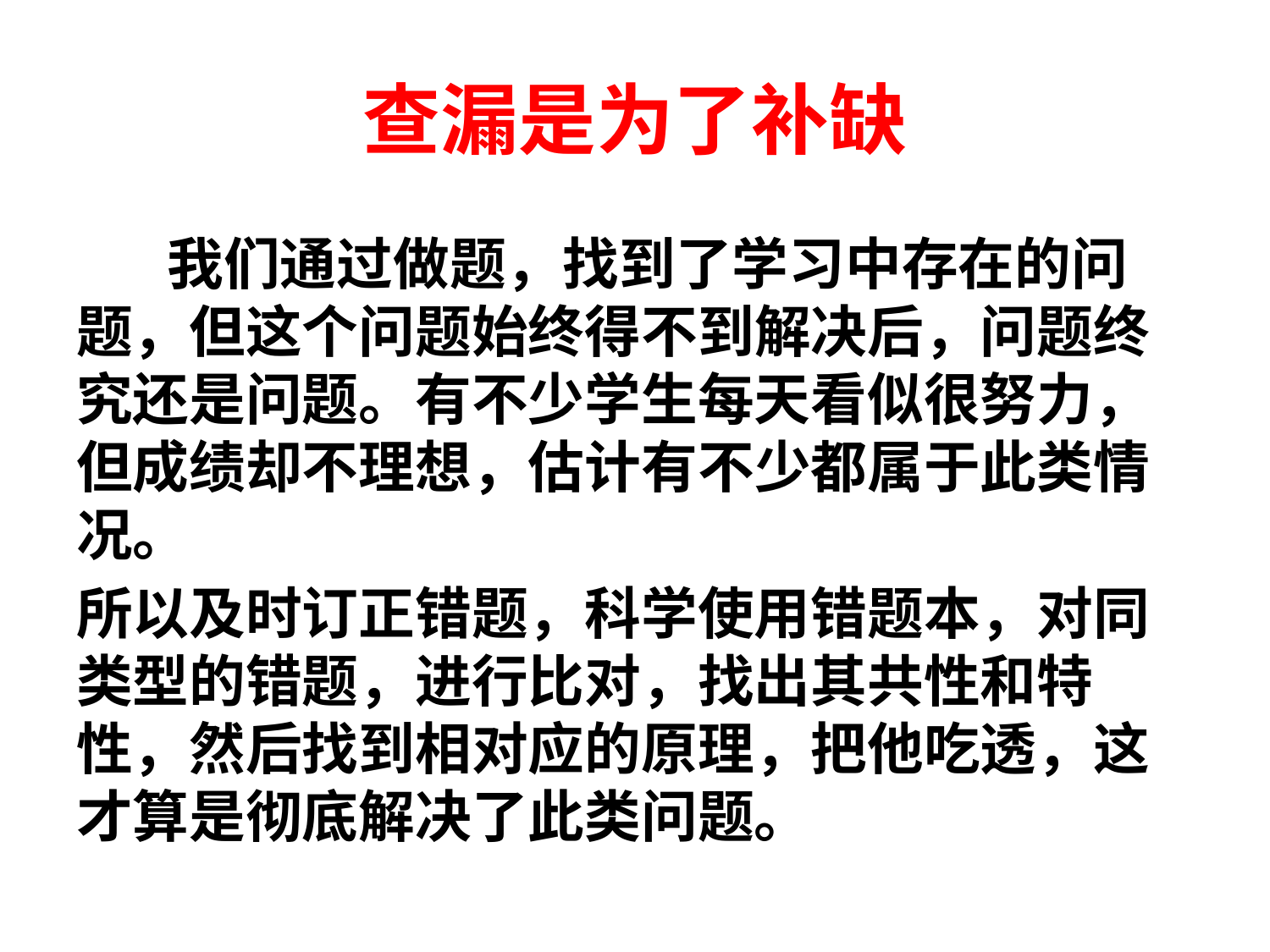

# 查漏是为了补缺
      我们通过做题，找到了学习中存在的问题，但这个问题始终得不到解决后，问题终究还是问题。有不少学生每天看似很努力，但成绩却不理想，估计有不少都属于此类情况。
所以及时订正错题，科学使用错题本，对同类型的错题，进行比对，找出其共性和特性，然后找到相对应的原理，把他吃透，这才算是彻底解决了此类问题。